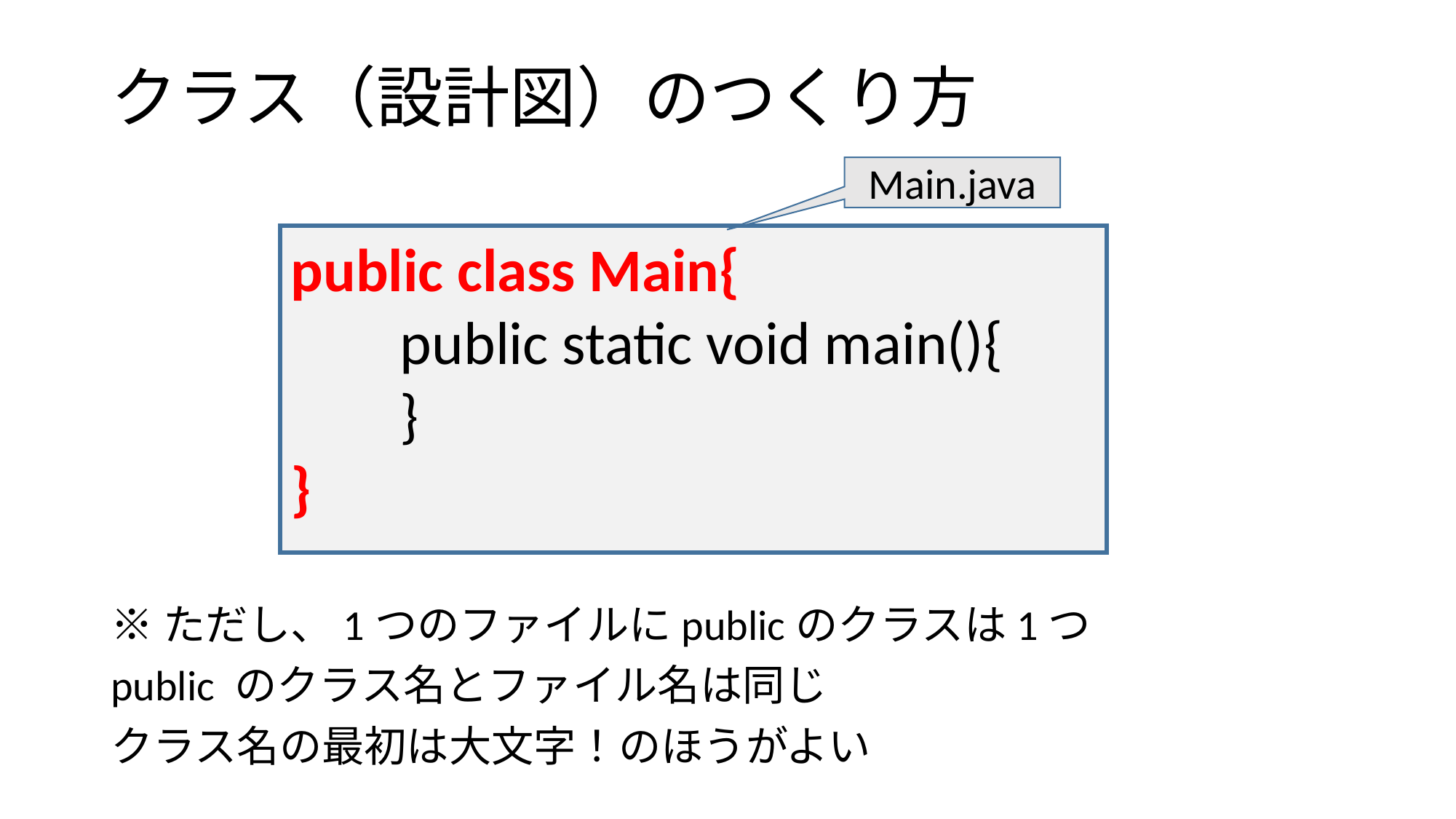

# クラス（設計図）のつくり方
Main.java
public class Main{
	public static void main(){
	}
}

※ただし、1つのファイルにpublicのクラスは1つ
public のクラス名とファイル名は同じ
クラス名の最初は大文字！のほうがよい